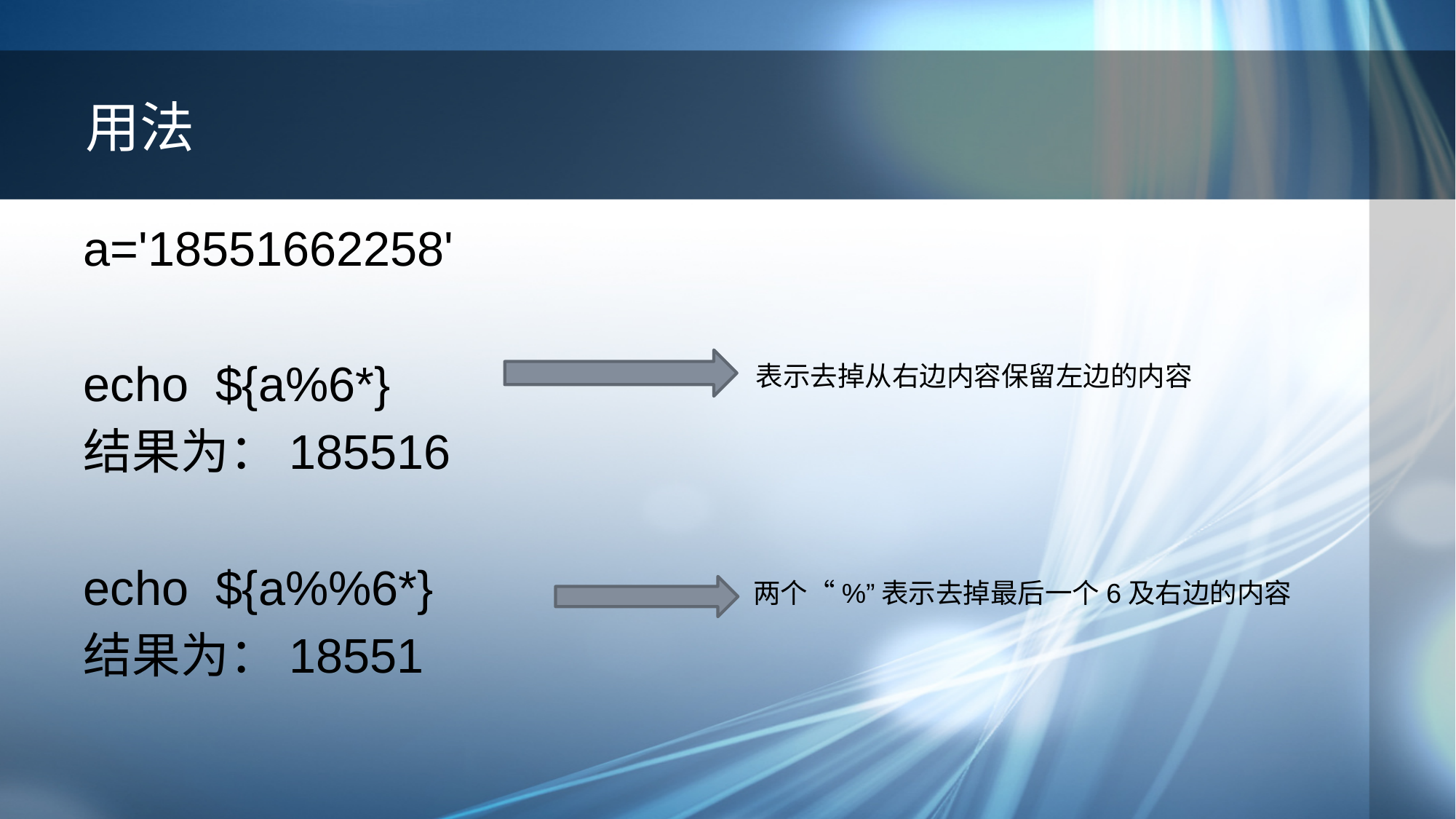

# 用法
a='18551662258'

echo  ${a%6*}
结果为：185516

echo  ${a%%6*}
结果为：18551

表示去掉从右边内容保留左边的内容

两个“%”表示去掉最后一个6及右边的内容